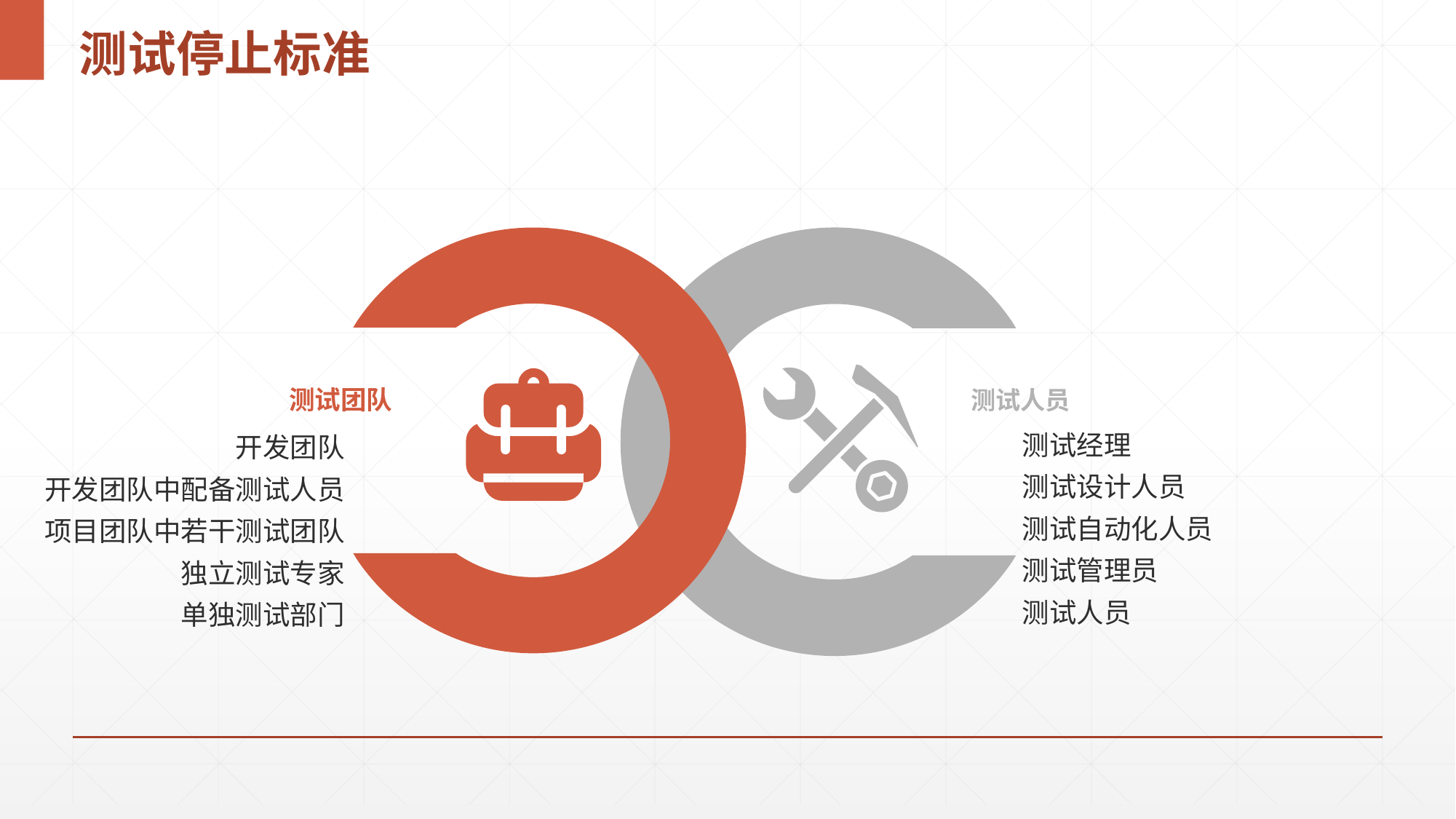

# 测试停止标准

测试团队
开发团队
开发团队中配备测试人员
项目团队中若干测试团队
独立测试专家
单独测试部门

测试人员
测试经理
测试设计人员
测试自动化人员
测试管理员
测试人员